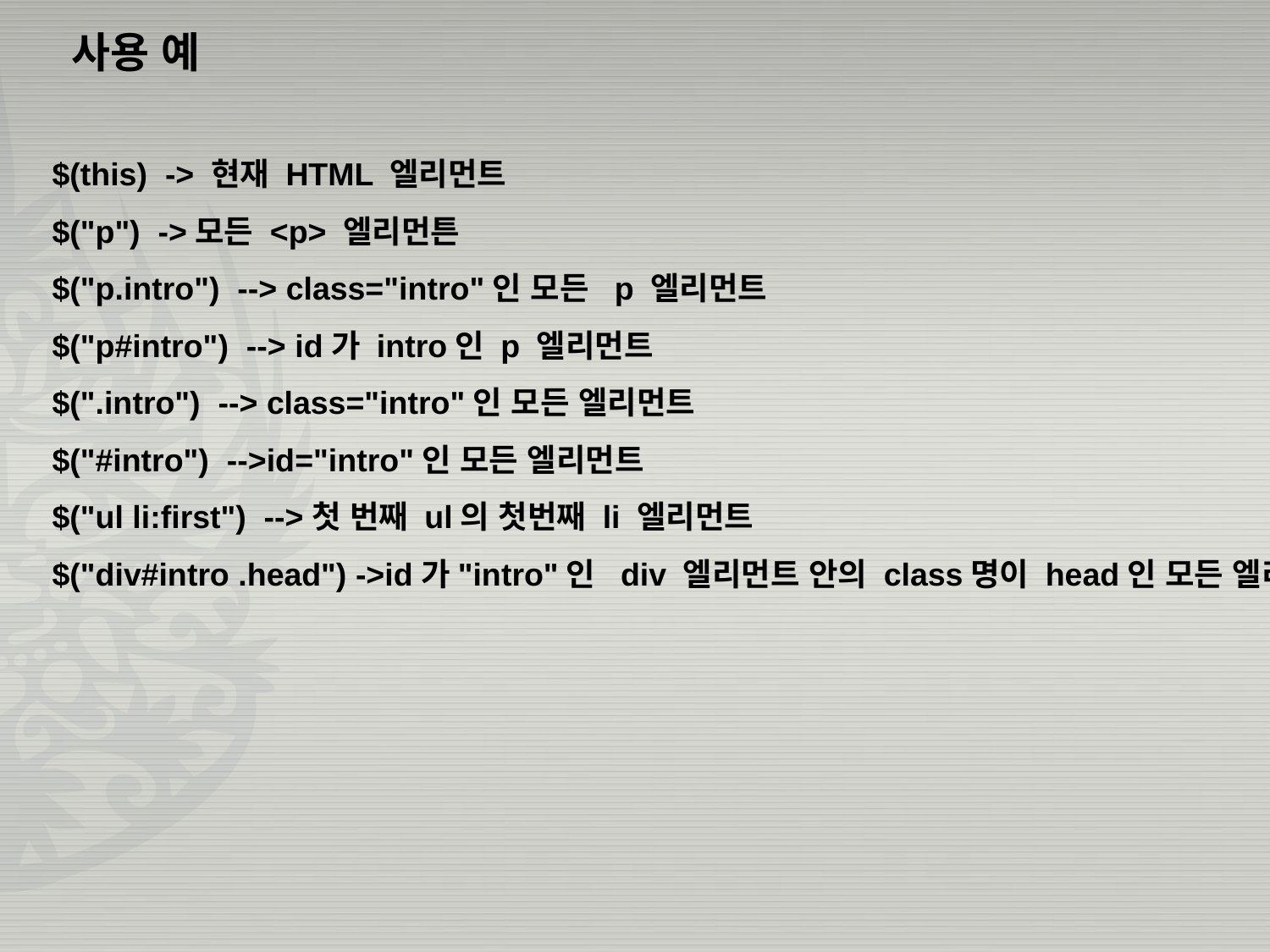

사용 예
$(this)  -> 현재 HTML 엘리먼트
$("p")  ->모든 <p> 엘리먼튼
$("p.intro")  --> class="intro"인 모든  p 엘리먼트
$("p#intro")  --> id가 intro인 p 엘리먼트
$(".intro")  --> class="intro"인 모든 엘리먼트
$("#intro")  -->id="intro"인 모든 엘리먼트
$("ul li:first")  -->첫 번째 ul의 첫번째 li 엘리먼트
$("div#intro .head") ->id가"intro"인  div 엘리먼트 안의 class명이 head인 모든 엘리먼트